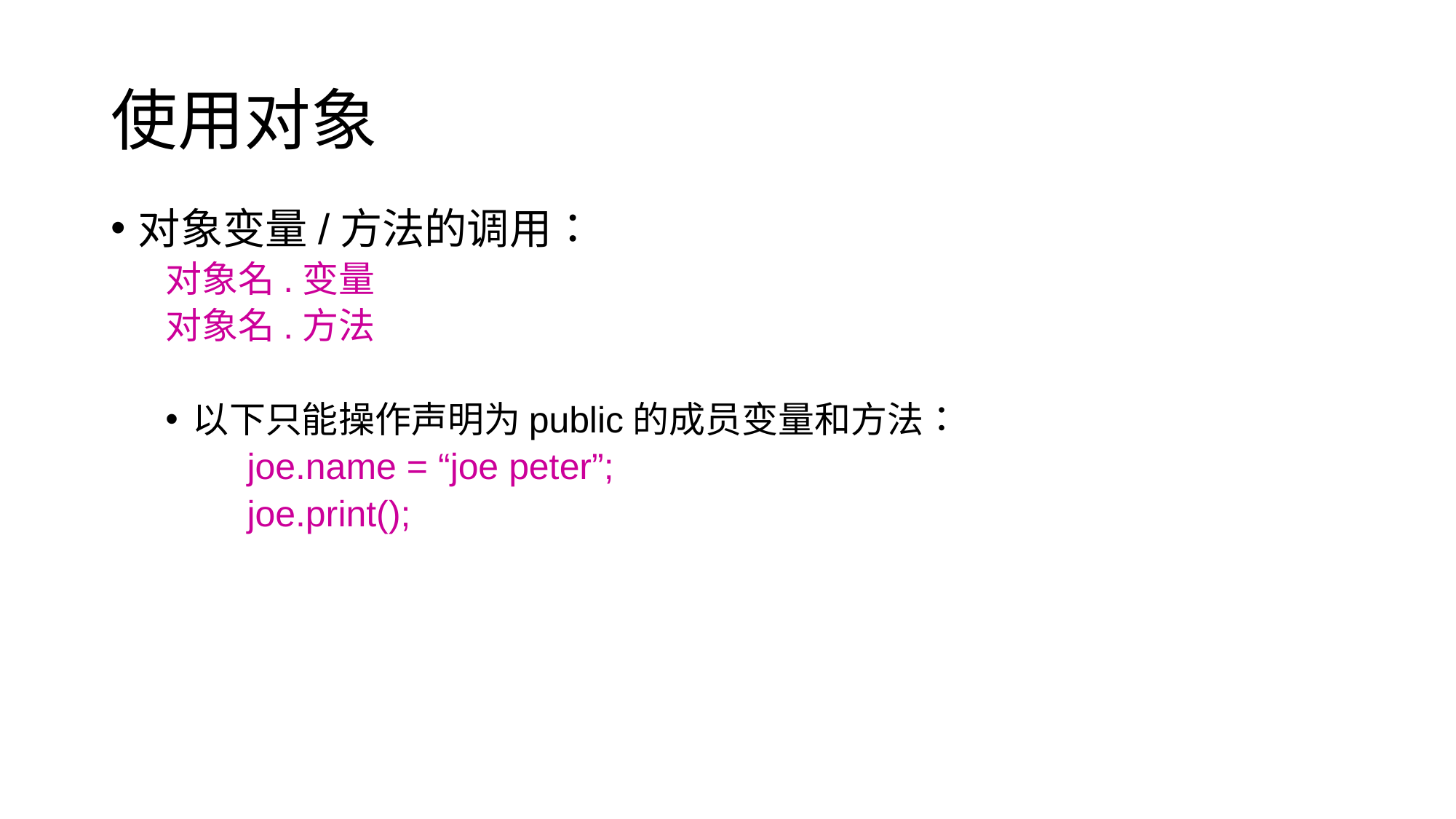

# 使用对象
对象变量/方法的调用：
对象名.变量
对象名.方法

以下只能操作声明为public的成员变量和方法：
        joe.name = “joe peter”;
        joe.print();